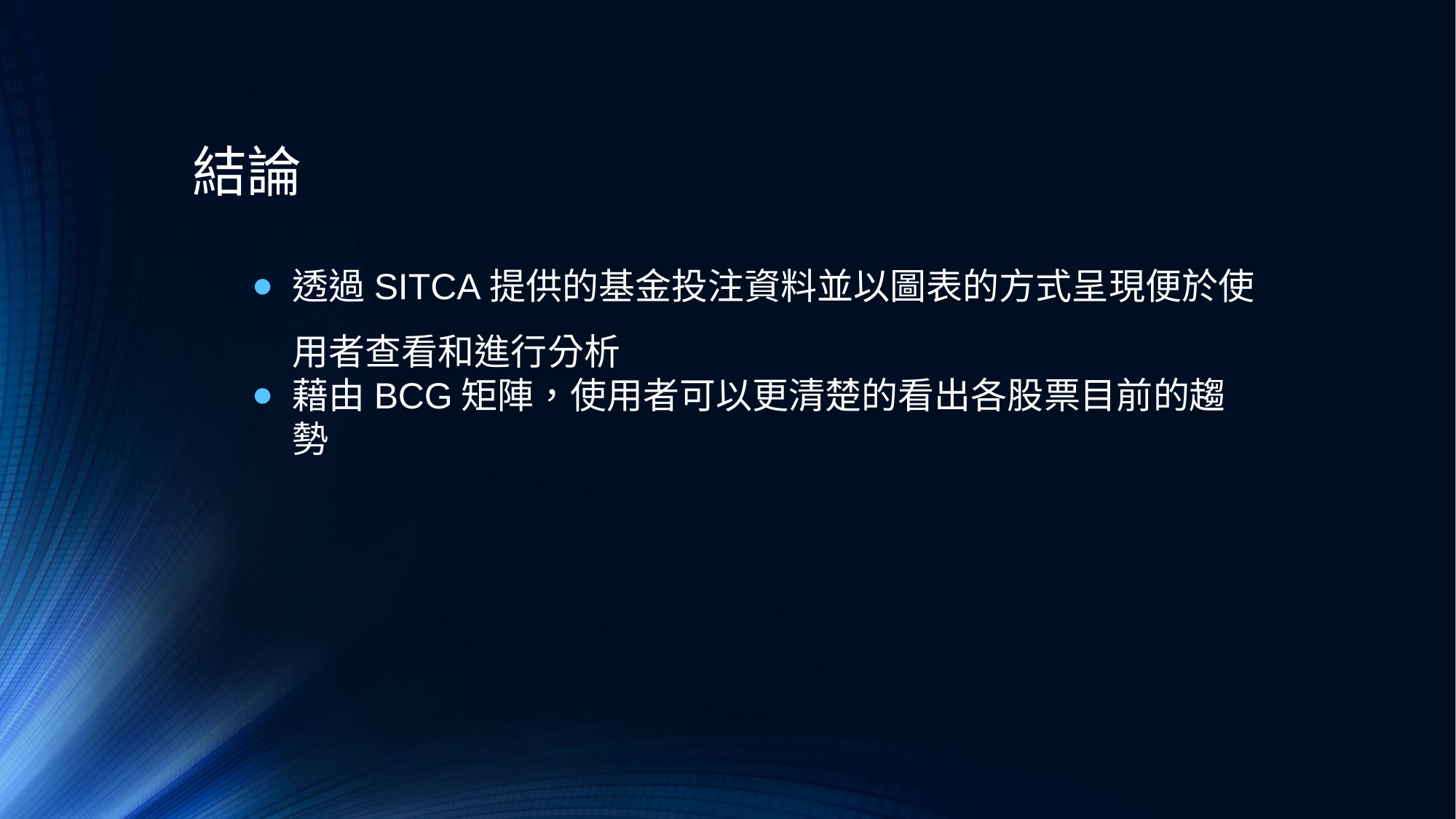

# 結論
透過SITCA提供的基金投注資料並以圖表的方式呈現便於使用者查看和進行分析
藉由BCG矩陣，使用者可以更清楚的看出各股票目前的趨勢